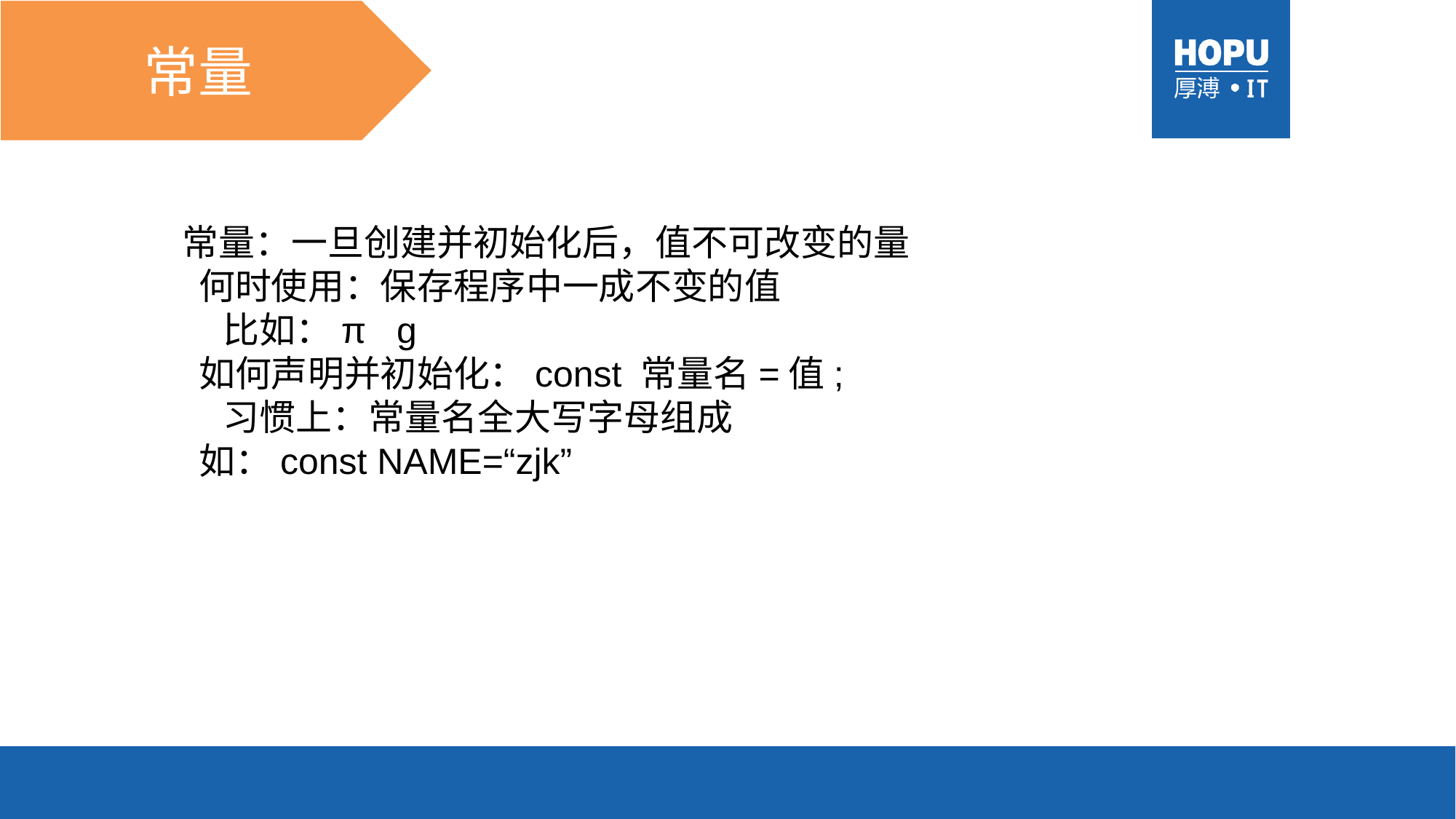

常量
 常量：一旦创建并初始化后，值不可改变的量
   何时使用：保存程序中一成不变的值
      比如：π   g
   如何声明并初始化：const 常量名=值;
      习惯上：常量名全大写字母组成
   如：const NAME=“zjk”